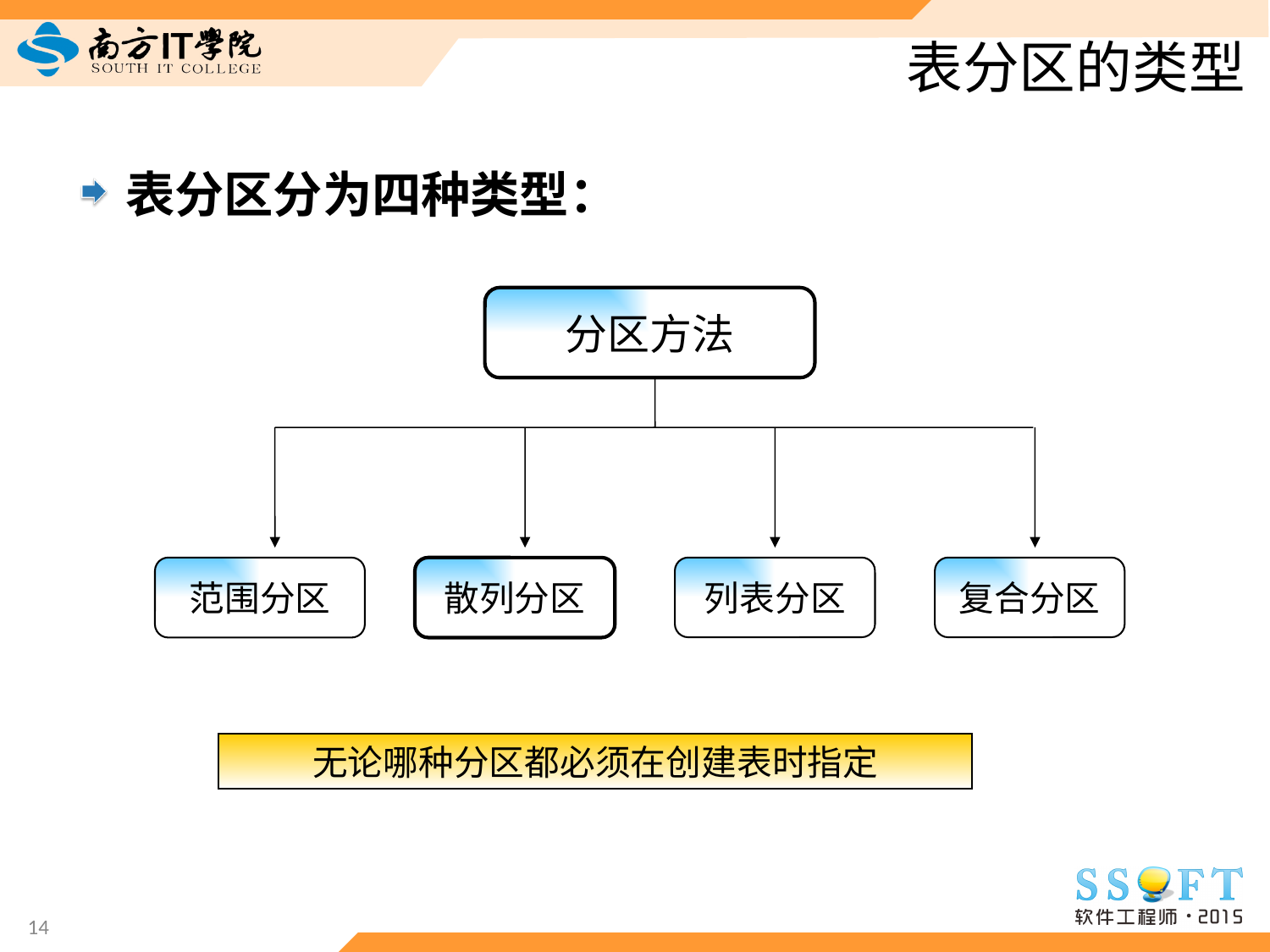

# 表分区的类型
表分区分为四种类型：
分区方法

范围分区
散列分区
列表分区
复合分区
无论哪种分区都必须在创建表时指定
14